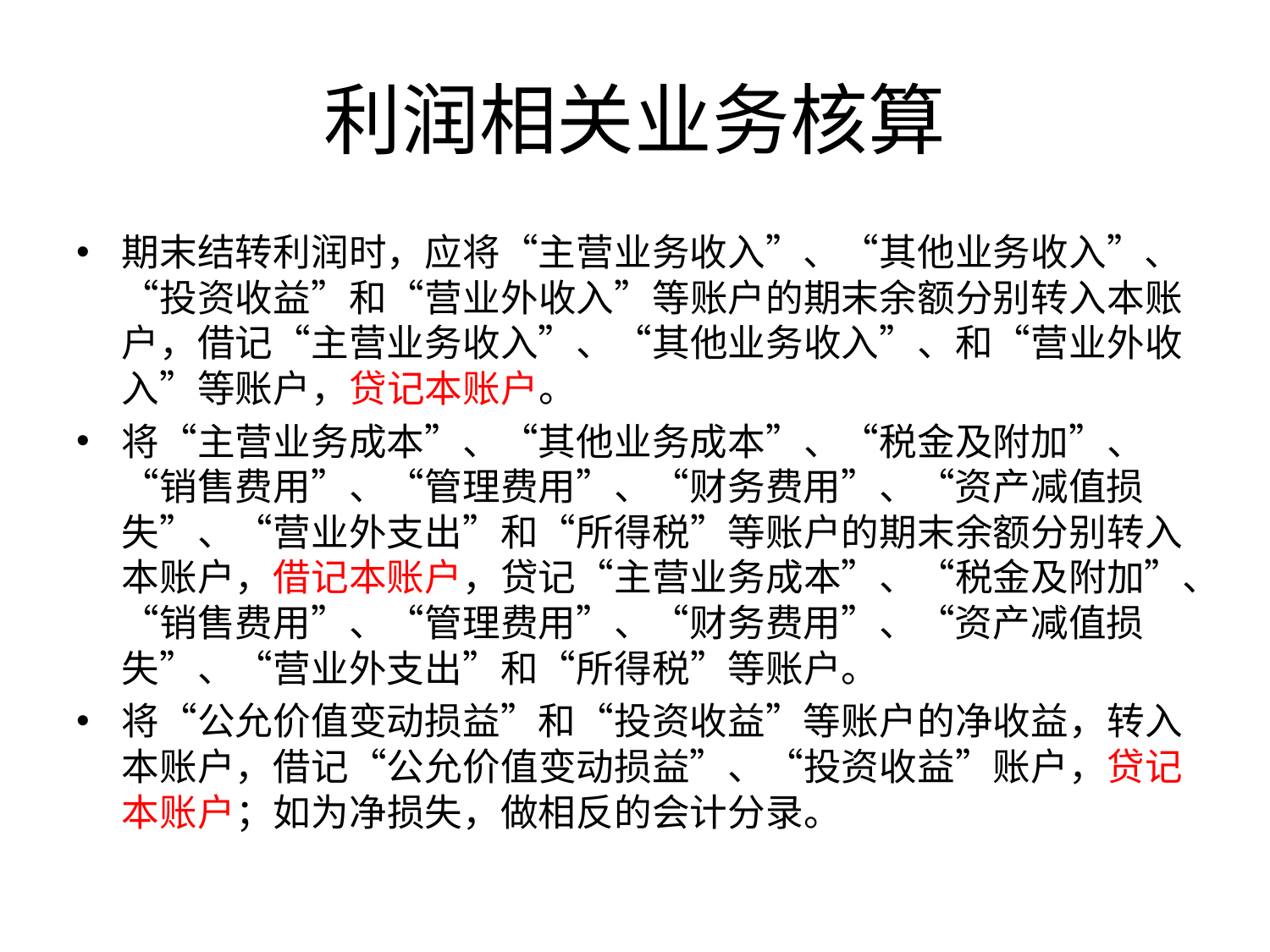

# 利润相关业务核算
期末结转利润时，应将“主营业务收入”、“其他业务收入”、“投资收益”和“营业外收入”等账户的期末余额分别转入本账户，借记“主营业务收入”、“其他业务收入”、和“营业外收入”等账户，贷记本账户。
将“主营业务成本”、“其他业务成本”、“税金及附加”、“销售费用”、“管理费用”、“财务费用”、“资产减值损失”、“营业外支出”和“所得税”等账户的期末余额分别转入本账户，借记本账户，贷记“主营业务成本”、“税金及附加”、“销售费用”、“管理费用”、“财务费用”、“资产减值损失”、“营业外支出”和“所得税”等账户。
将“公允价值变动损益”和“投资收益”等账户的净收益，转入本账户，借记“公允价值变动损益”、“投资收益”账户，贷记本账户；如为净损失，做相反的会计分录。